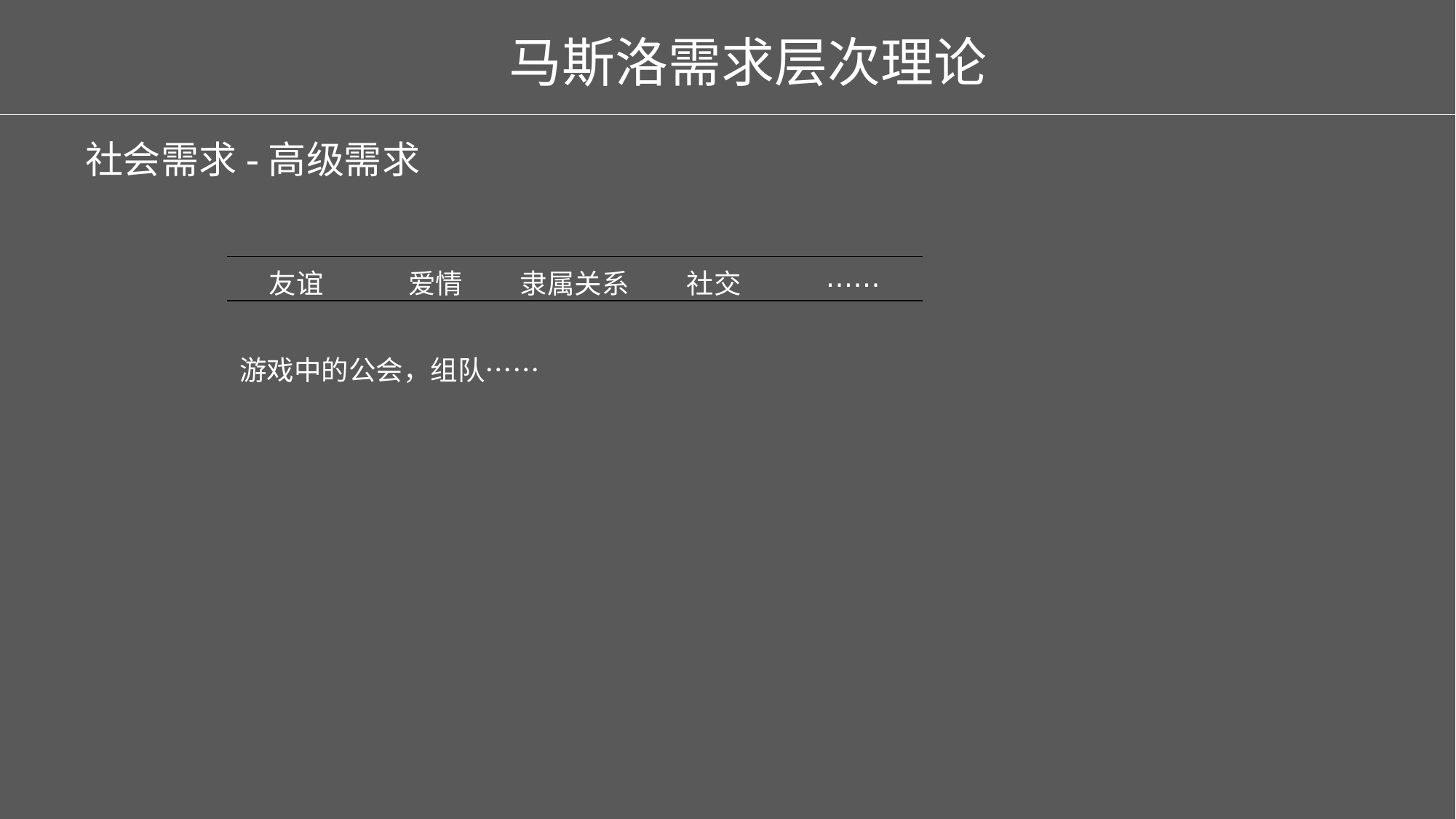

马斯洛需求层次理论
社会需求-高级需求
| 友谊 | 爱情 | 隶属关系 | 社交 | …… |
| --- | --- | --- | --- | --- |
游戏中的公会，组队……